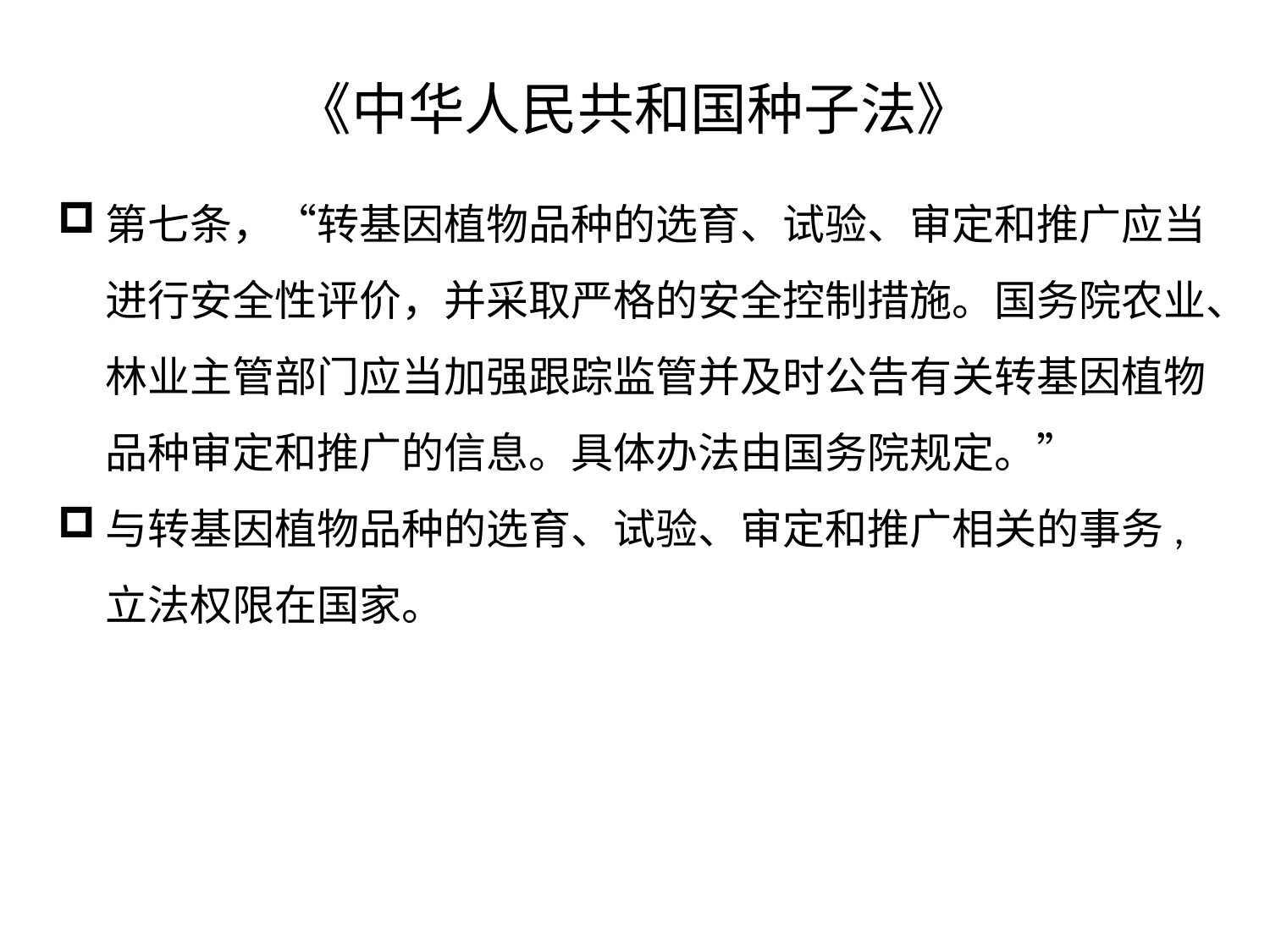

# 《中华人民共和国种子法》
第七条，“转基因植物品种的选育、试验、审定和推广应当进行安全性评价，并采取严格的安全控制措施。国务院农业、林业主管部门应当加强跟踪监管并及时公告有关转基因植物品种审定和推广的信息。具体办法由国务院规定。”
与转基因植物品种的选育、试验、审定和推广相关的事务,立法权限在国家。